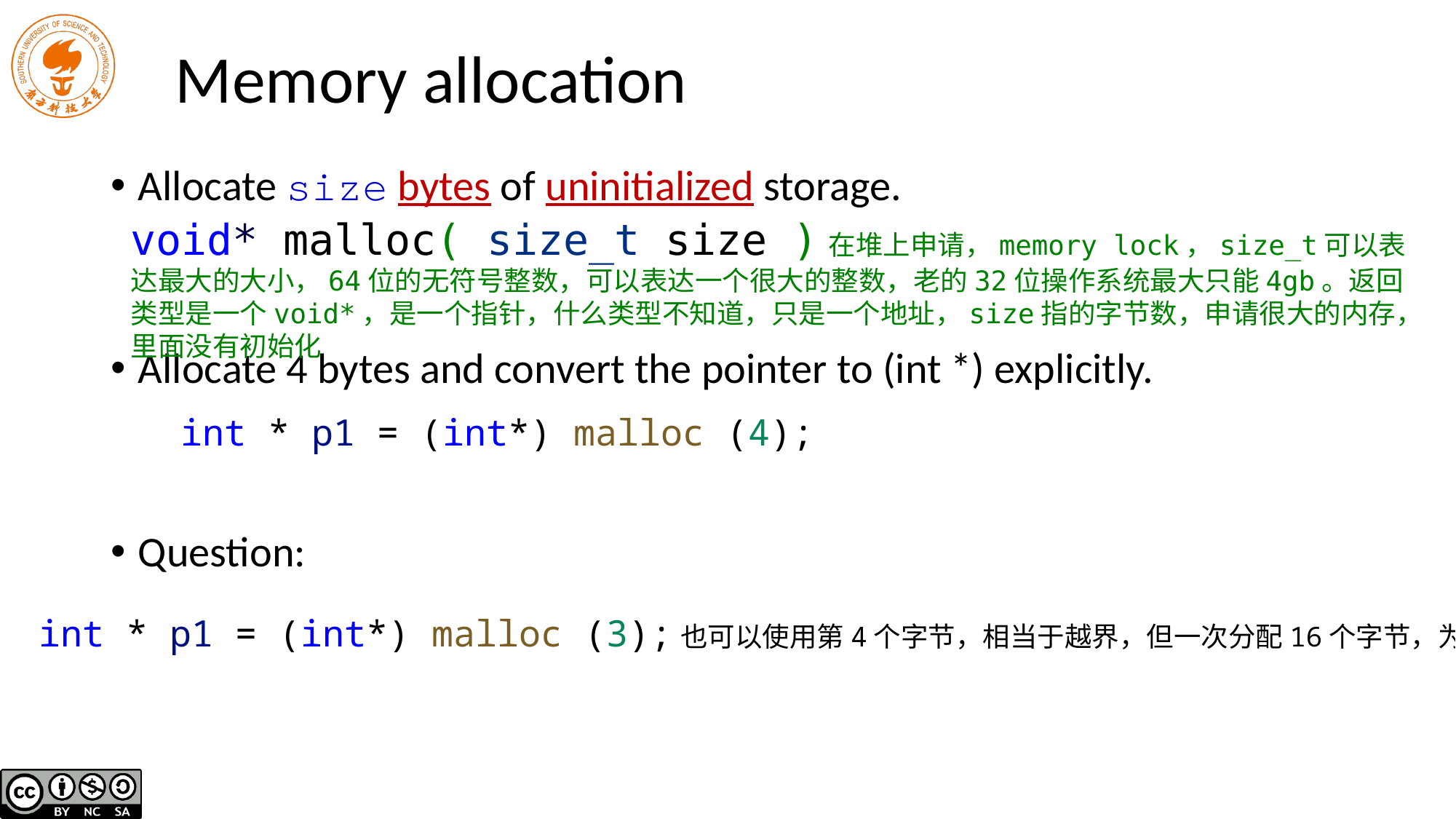

# Memory allocation
Allocate size bytes of uninitialized storage.

Allocate 4 bytes and convert the pointer to (int *) explicitly.

Question:

void* malloc( size_t size )在堆上申请，memory lock，size_t可以表达最大的大小，64位的无符号整数，可以表达一个很大的整数，老的32位操作系统最大只能4gb。返回类型是一个void*，是一个指针，什么类型不知道，只是一个地址，size指的字节数，申请很大的内存，里面没有初始化

int * p1 = (int*) malloc (4);
int * p1 = (int*) malloc (3);也可以使用第4个字节，相当于越界，但一次分配16个字节，为了地址对齐